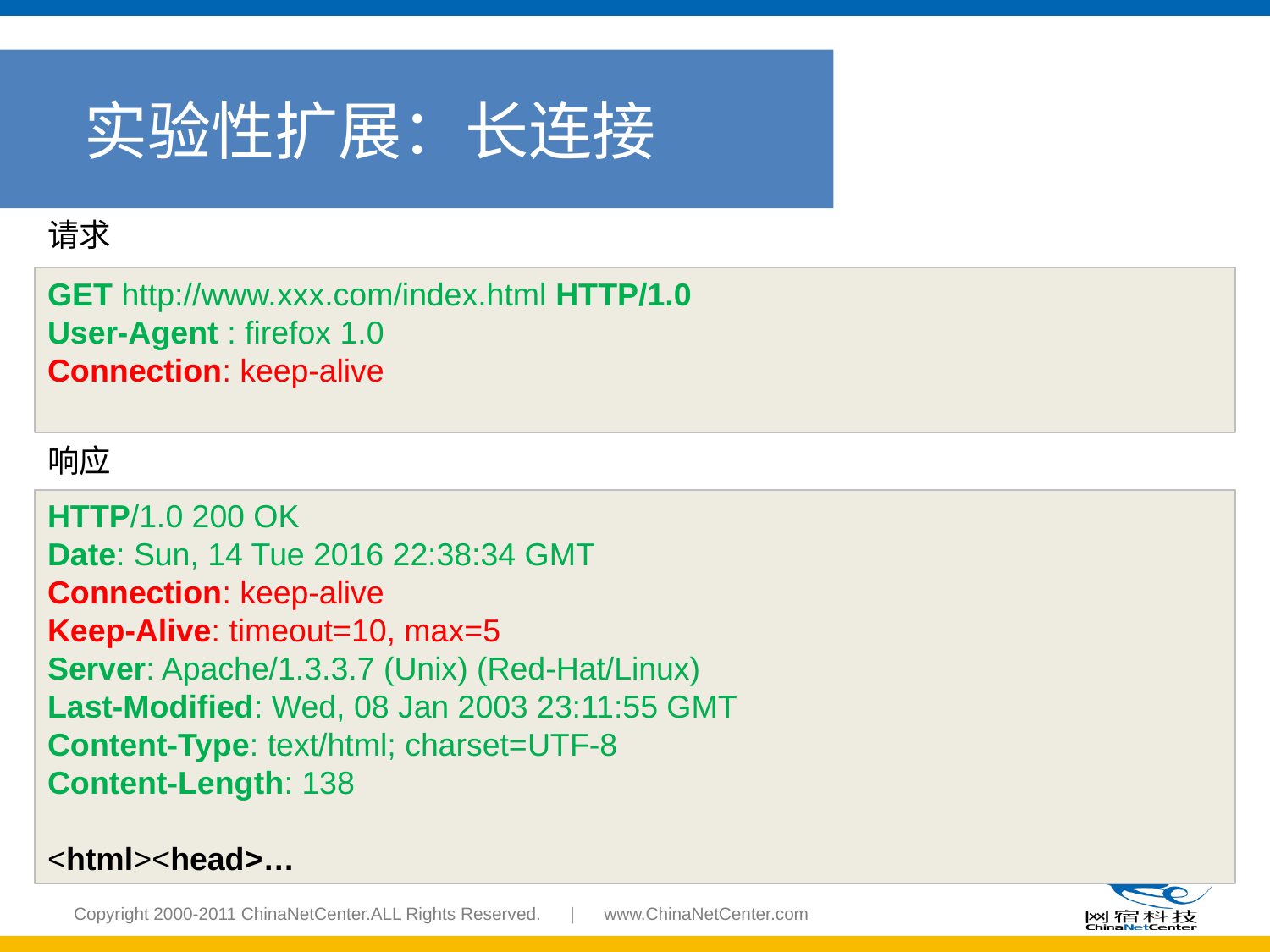

实验性扩展：长连接
请求
GET http://www.xxx.com/index.html HTTP/1.0
User-Agent : firefox 1.0
Connection: keep-alive

响应
HTTP/1.0 200 OK
Date: Sun, 14 Tue 2016 22:38:34 GMT
Connection: keep-alive
Keep-Alive: timeout=10, max=5
Server: Apache/1.3.3.7 (Unix) (Red-Hat/Linux)
Last-Modified: Wed, 08 Jan 2003 23:11:55 GMT
Content-Type: text/html; charset=UTF-8
Content-Length: 138

<html><head>…